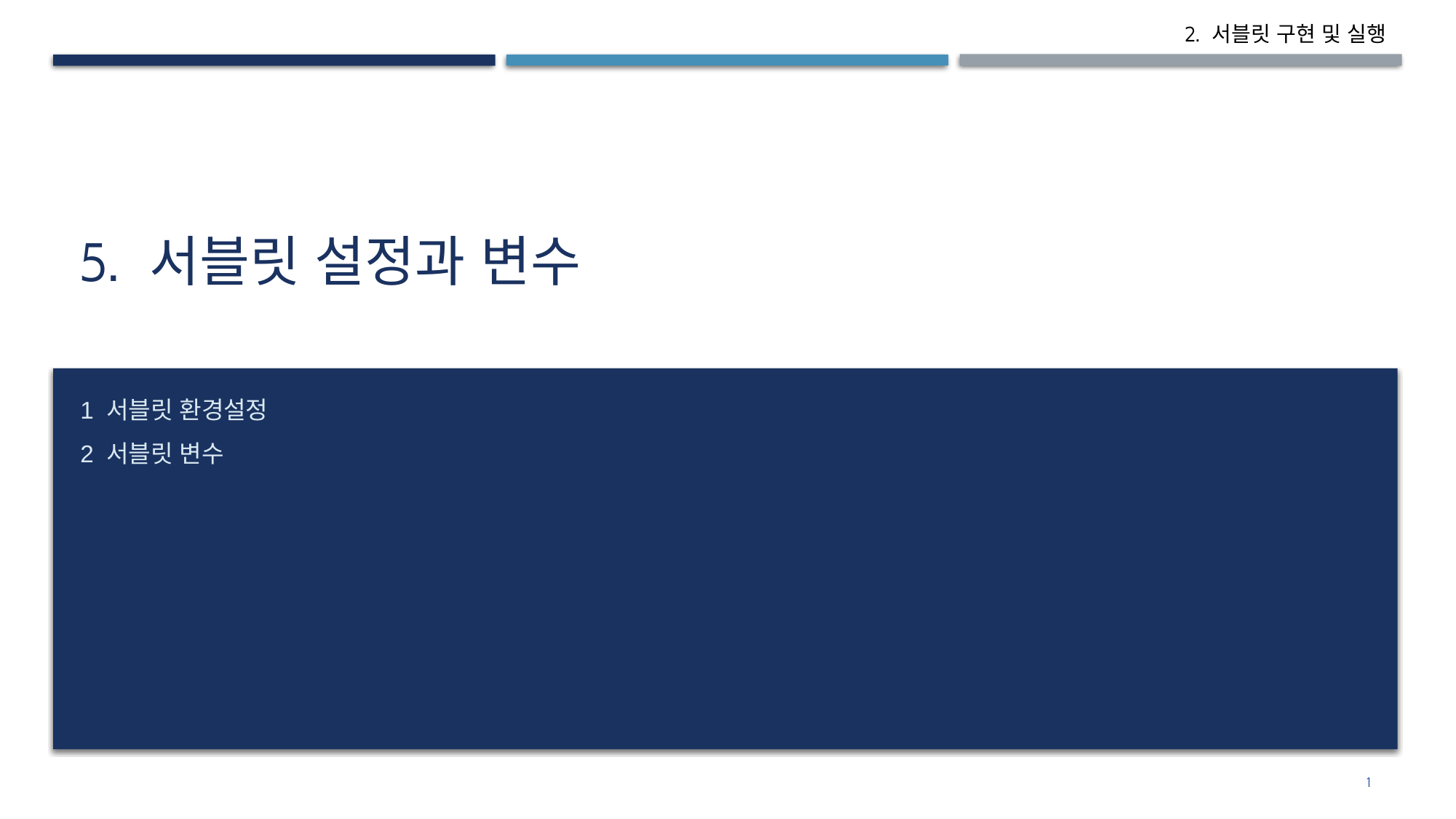

# 5. 서블릿 설정과 변수
1 서블릿 환경설정
2 서블릿 변수
1